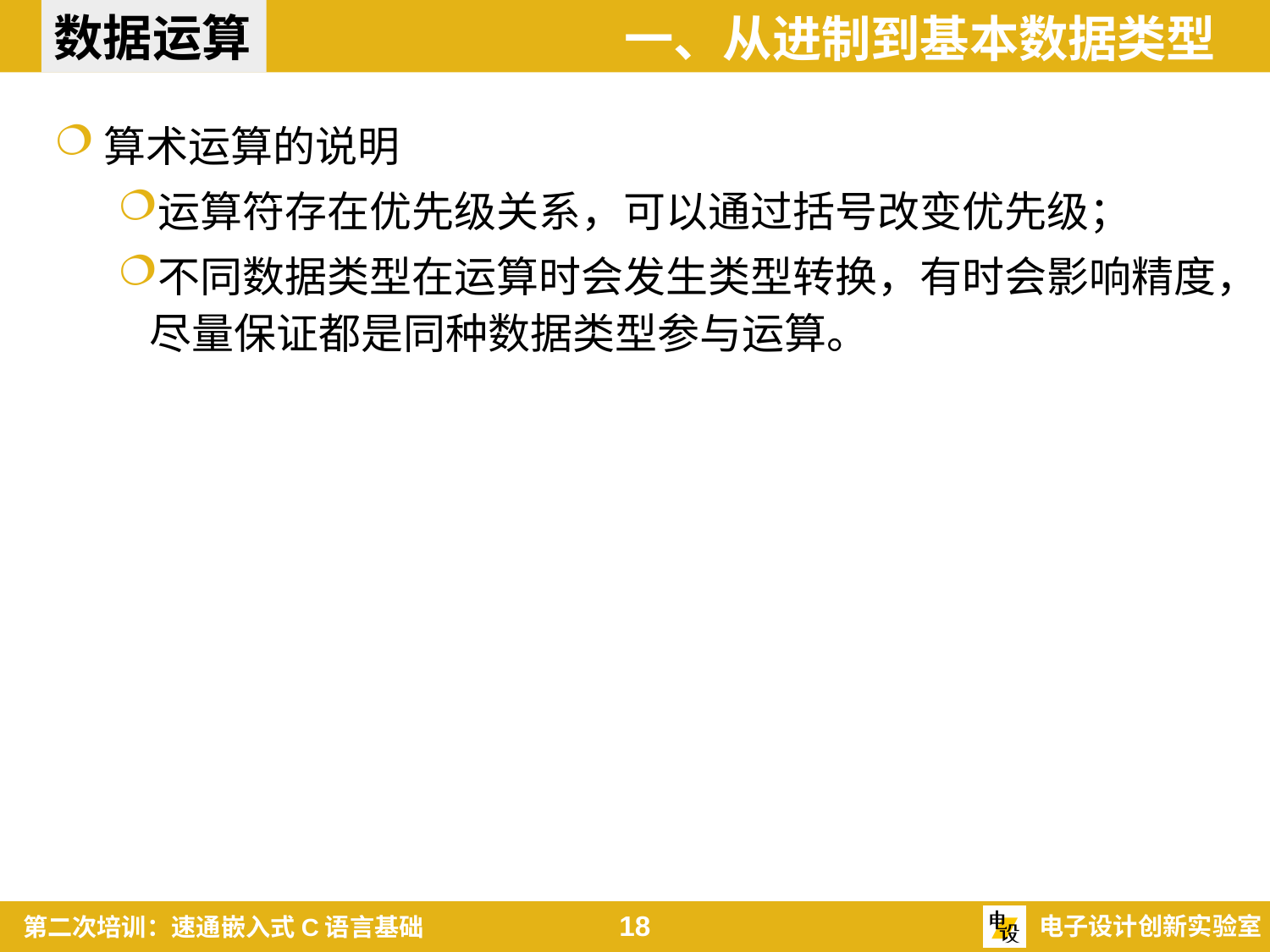

数据运算
一、从进制到基本数据类型
算术运算的说明
运算符存在优先级关系，可以通过括号改变优先级；
不同数据类型在运算时会发生类型转换，有时会影响精度，尽量保证都是同种数据类型参与运算。

18